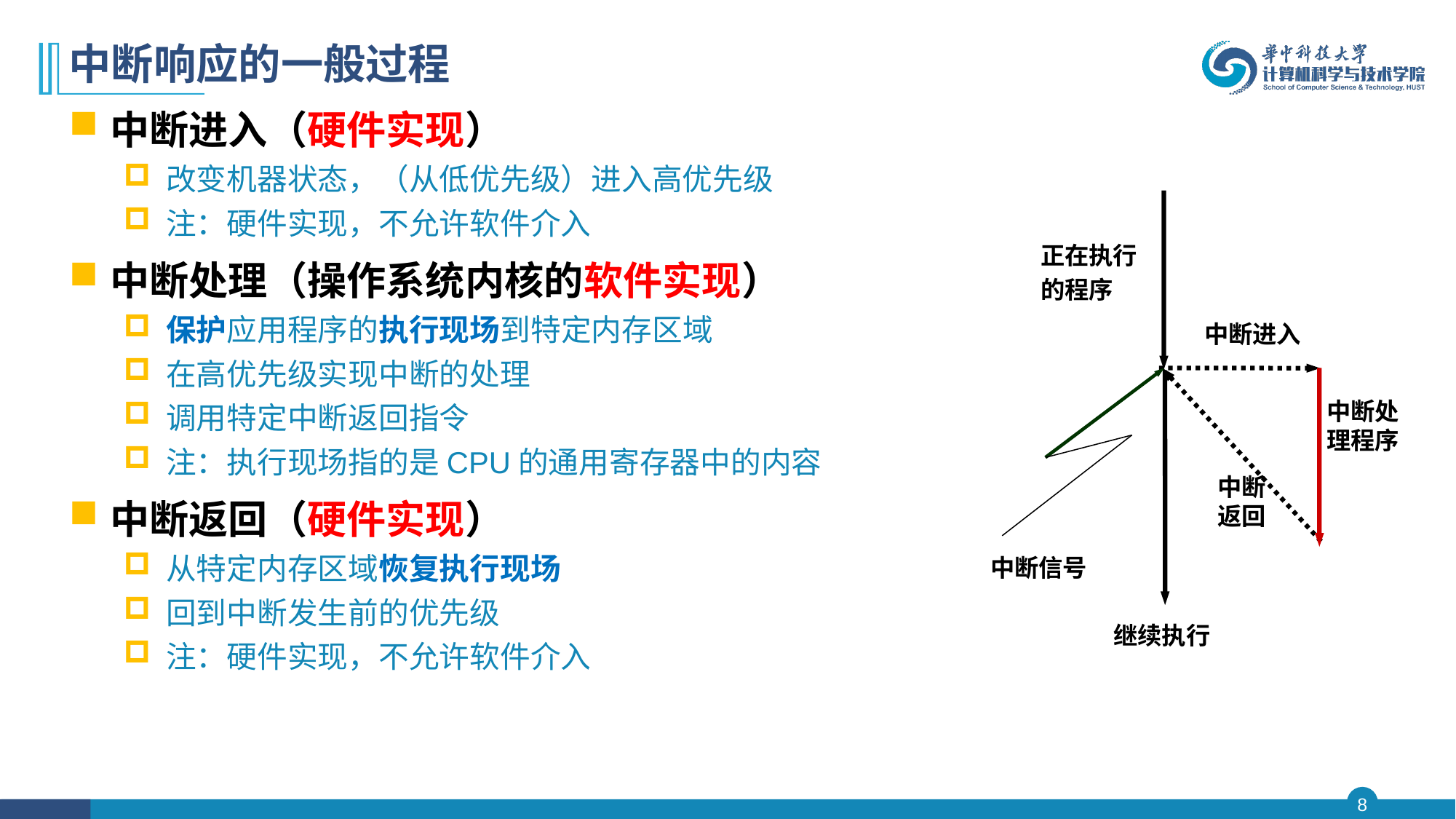

# 中断响应的一般过程
中断进入（硬件实现）
改变机器状态，（从低优先级）进入高优先级
注：硬件实现，不允许软件介入
中断处理（操作系统内核的软件实现）
保护应用程序的执行现场到特定内存区域
在高优先级实现中断的处理
调用特定中断返回指令
注：执行现场指的是CPU的通用寄存器中的内容
中断返回（硬件实现）
从特定内存区域恢复执行现场
回到中断发生前的优先级
注：硬件实现，不允许软件介入

正在执行
的程序
中断进入

中断信号

继续执行
中断处
理程序
中断
返回